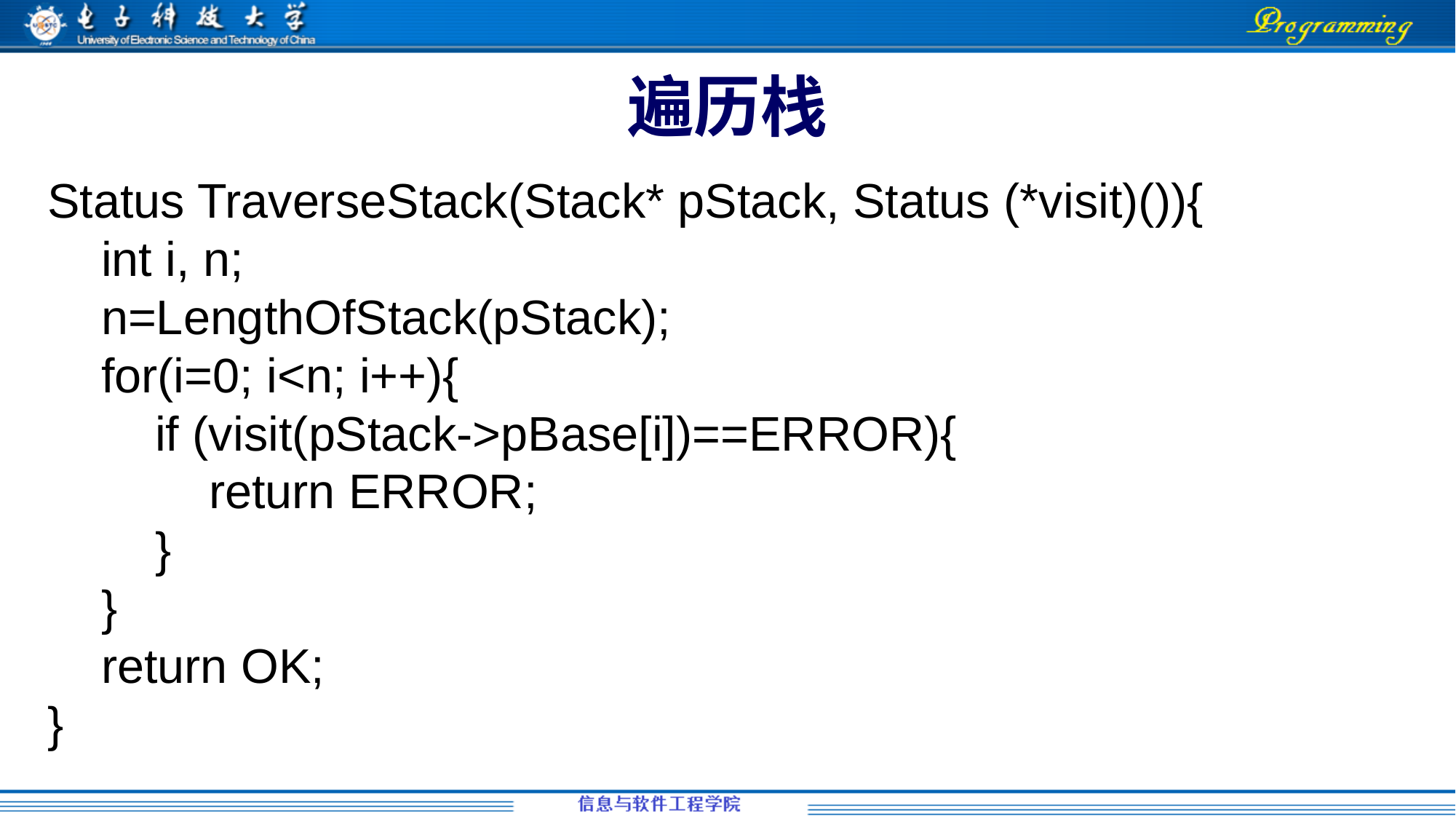

# 遍历栈
Status TraverseStack(Stack* pStack, Status (*visit)()){
    int i, n;
    n=LengthOfStack(pStack);
    for(i=0; i<n; i++){
        if (visit(pStack->pBase[i])==ERROR){
            return ERROR;
        }
    }
    return OK;
}